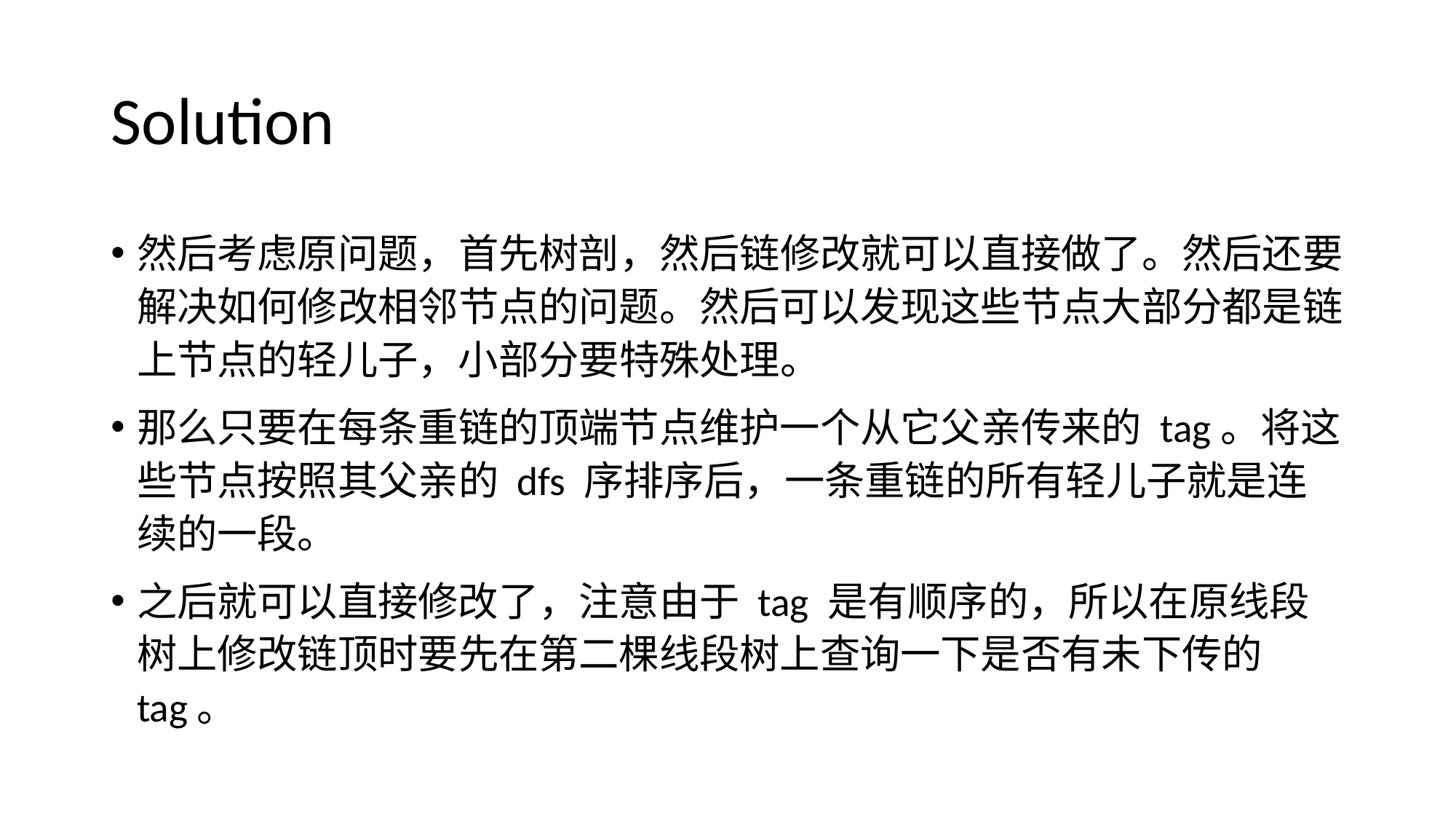

# Solution
然后考虑原问题，首先树剖，然后链修改就可以直接做了。然后还要解决如何修改相邻节点的问题。然后可以发现这些节点大部分都是链上节点的轻儿子，小部分要特殊处理。
那么只要在每条重链的顶端节点维护一个从它父亲传来的 tag。将这些节点按照其父亲的 dfs 序排序后，一条重链的所有轻儿子就是连续的一段。
之后就可以直接修改了，注意由于 tag 是有顺序的，所以在原线段树上修改链顶时要先在第二棵线段树上查询一下是否有未下传的 tag。